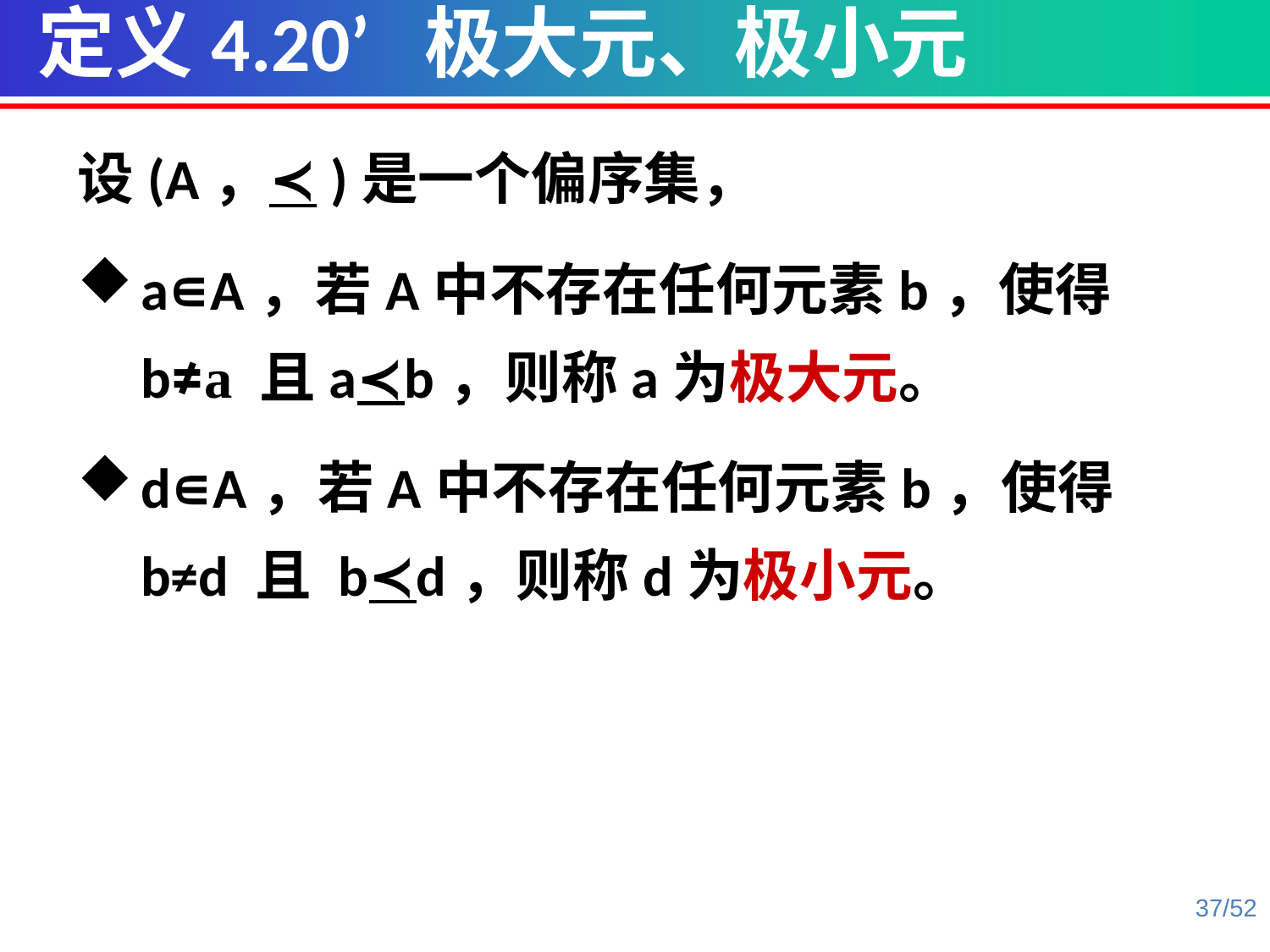

定义4.20’  极大元、极小元
设(A，≺)是一个偏序集，
a∊A，若A中不存在任何元素b，使得b≠a 且a≺b，则称a为极大元。
d∊A，若A中不存在任何元素b，使得b≠d 且 b≺d，则称d为极小元。
37/52